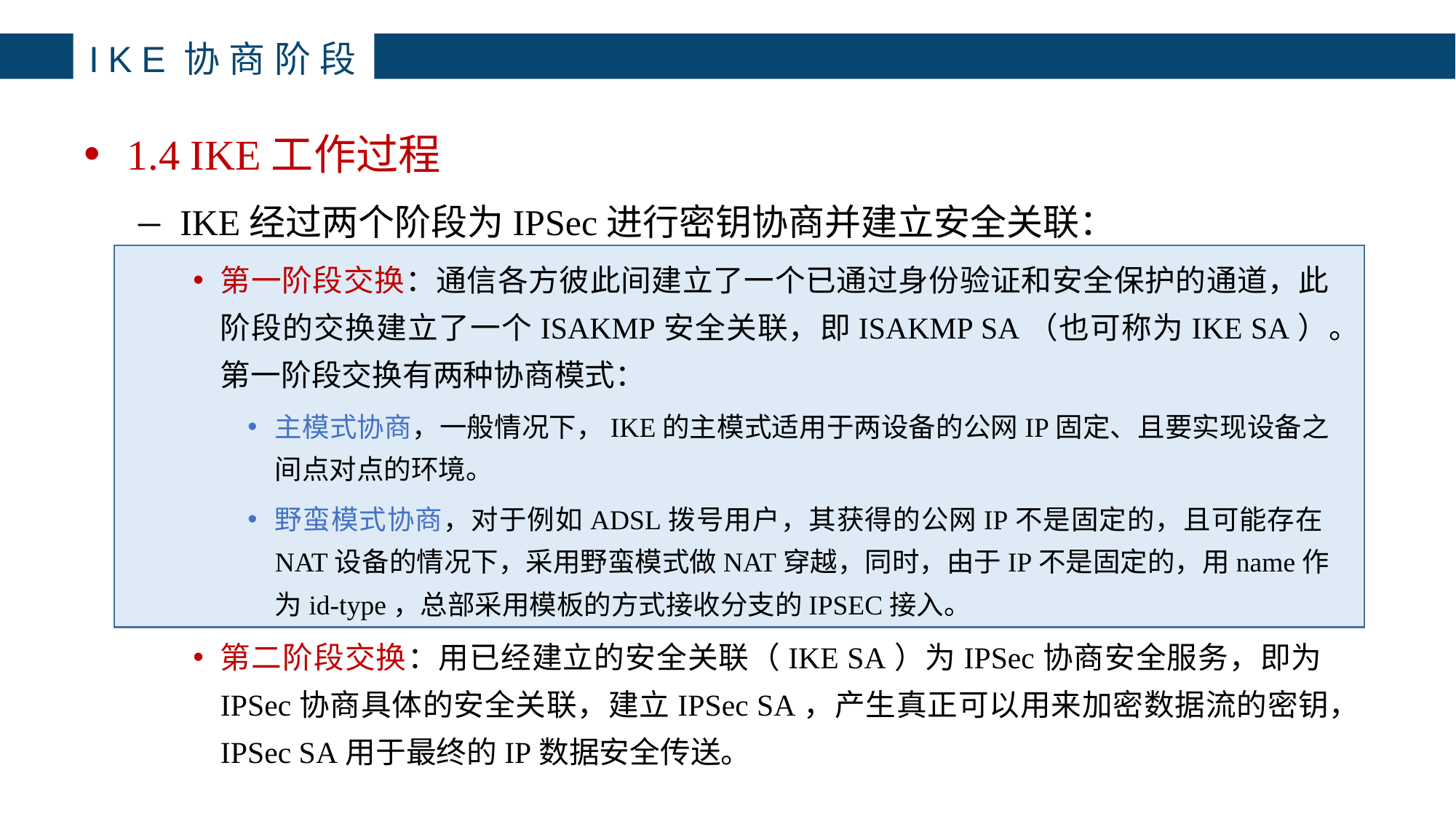

# IKE协商阶段
1.4 IKE工作过程
IKE经过两个阶段为IPSec进行密钥协商并建立安全关联：
第一阶段交换：通信各方彼此间建立了一个已通过身份验证和安全保护的通道，此阶段的交换建立了一个ISAKMP安全关联，即ISAKMP SA（也可称为IKE SA）。第一阶段交换有两种协商模式：
主模式协商，一般情况下，IKE的主模式适用于两设备的公网IP固定、且要实现设备之间点对点的环境。
野蛮模式协商，对于例如ADSL拨号用户，其获得的公网IP不是固定的，且可能存在NAT设备的情况下，采用野蛮模式做NAT穿越，同时，由于IP不是固定的，用name作为id-type，总部采用模板的方式接收分支的IPSEC接入。
第二阶段交换：用已经建立的安全关联（IKE SA）为IPSec协商安全服务，即为IPSec协商具体的安全关联，建立IPSec SA，产生真正可以用来加密数据流的密钥，IPSec SA用于最终的IP数据安全传送。